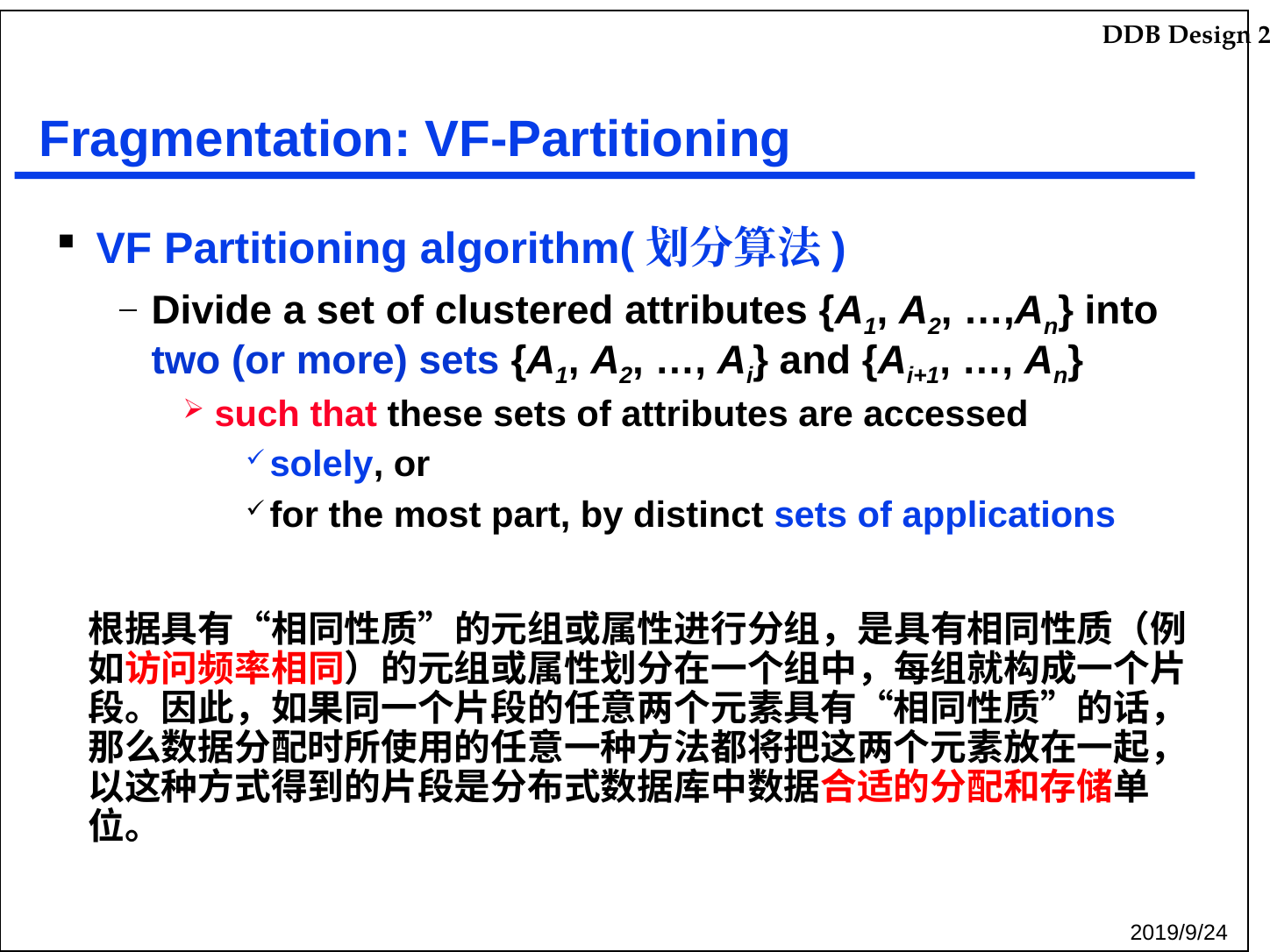

# Fragmentation: VF-Partitioning
VF Partitioning algorithm(划分算法)
Divide a set of clustered attributes {A1, A2, …,An} into two (or more) sets {A1, A2, …, Ai} and {Ai+1, …, An}
such that these sets of attributes are accessed
solely, or
for the most part, by distinct sets of applications
根据具有“相同性质”的元组或属性进行分组，是具有相同性质（例如访问频率相同）的元组或属性划分在一个组中，每组就构成一个片段。因此，如果同一个片段的任意两个元素具有“相同性质”的话，那么数据分配时所使用的任意一种方法都将把这两个元素放在一起，以这种方式得到的片段是分布式数据库中数据合适的分配和存储单位。
SB Navathe, S. Ceri, G. Wiederhold, and J. Dou. Vertical partitioning algorithms for database design.
ACM Transactions on Database Systems, 9(4):680--710, 1984